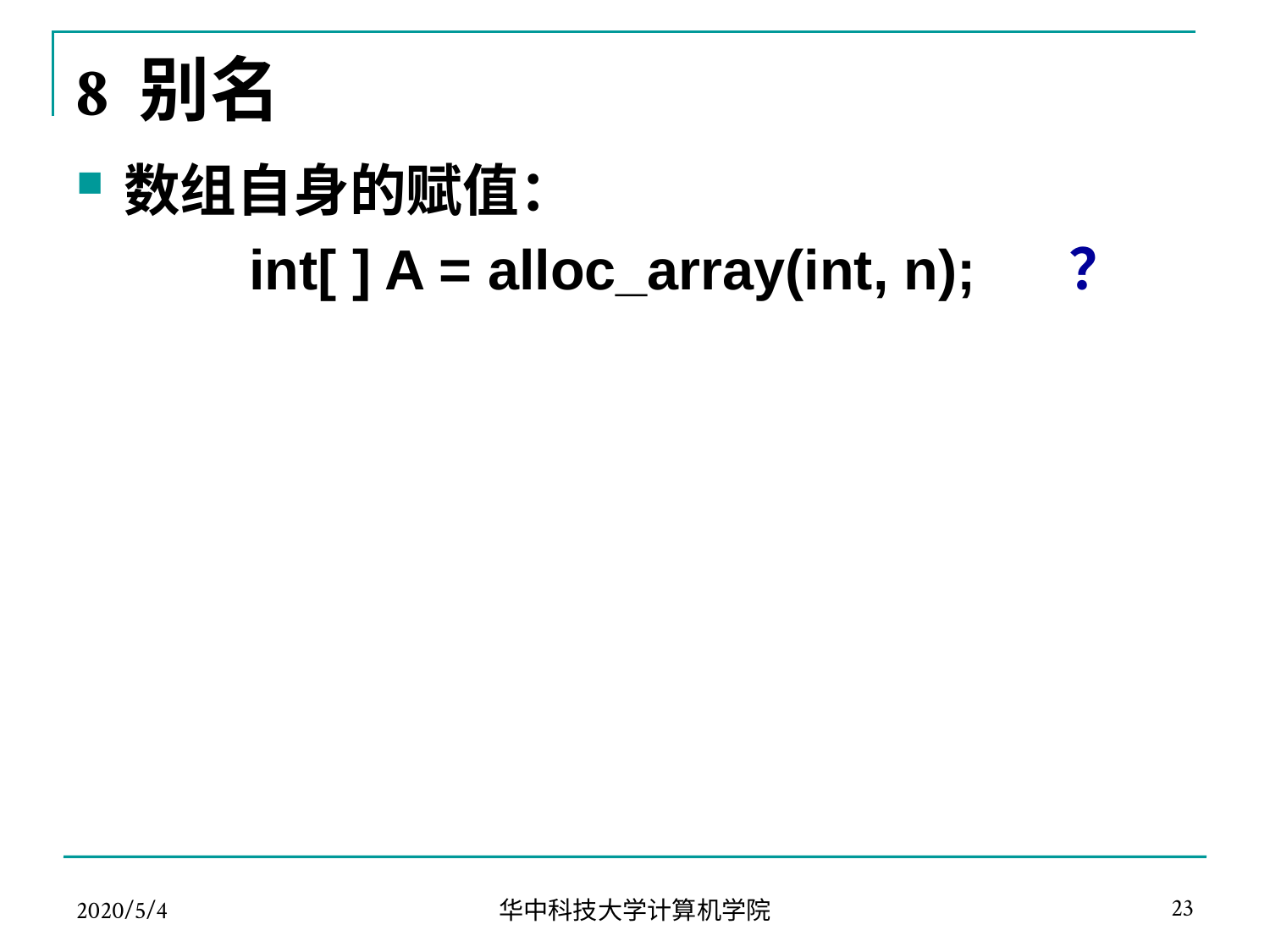

# 8 别名
数组自身的赋值：
	        int[ ] A = alloc_array(int, n);     ？

2020/5/4
23
华中科技大学计算机学院